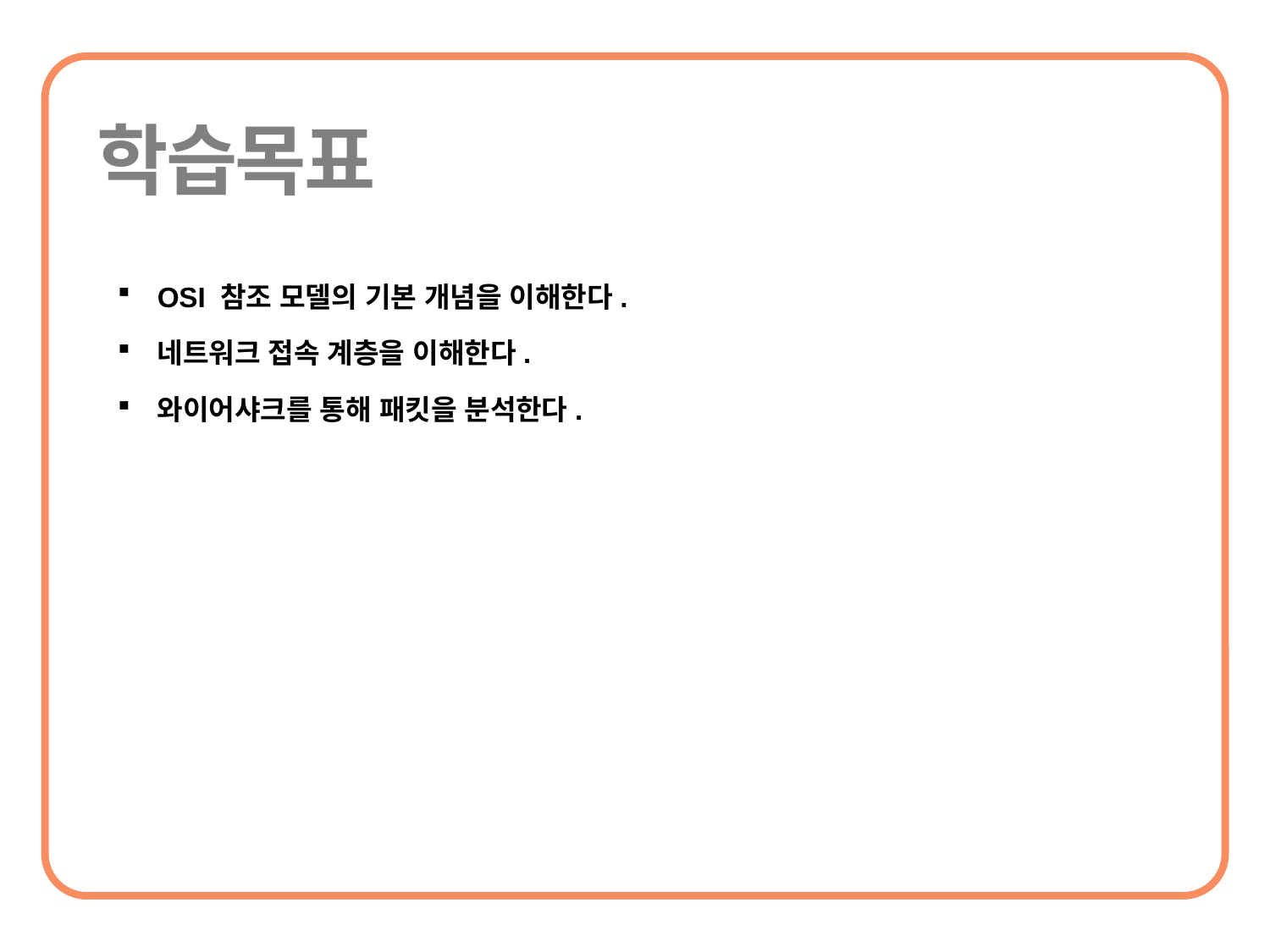

OSI 참조 모델의 기본 개념을 이해한다.
네트워크 접속 계층을 이해한다.
와이어샤크를 통해 패킷을 분석한다.